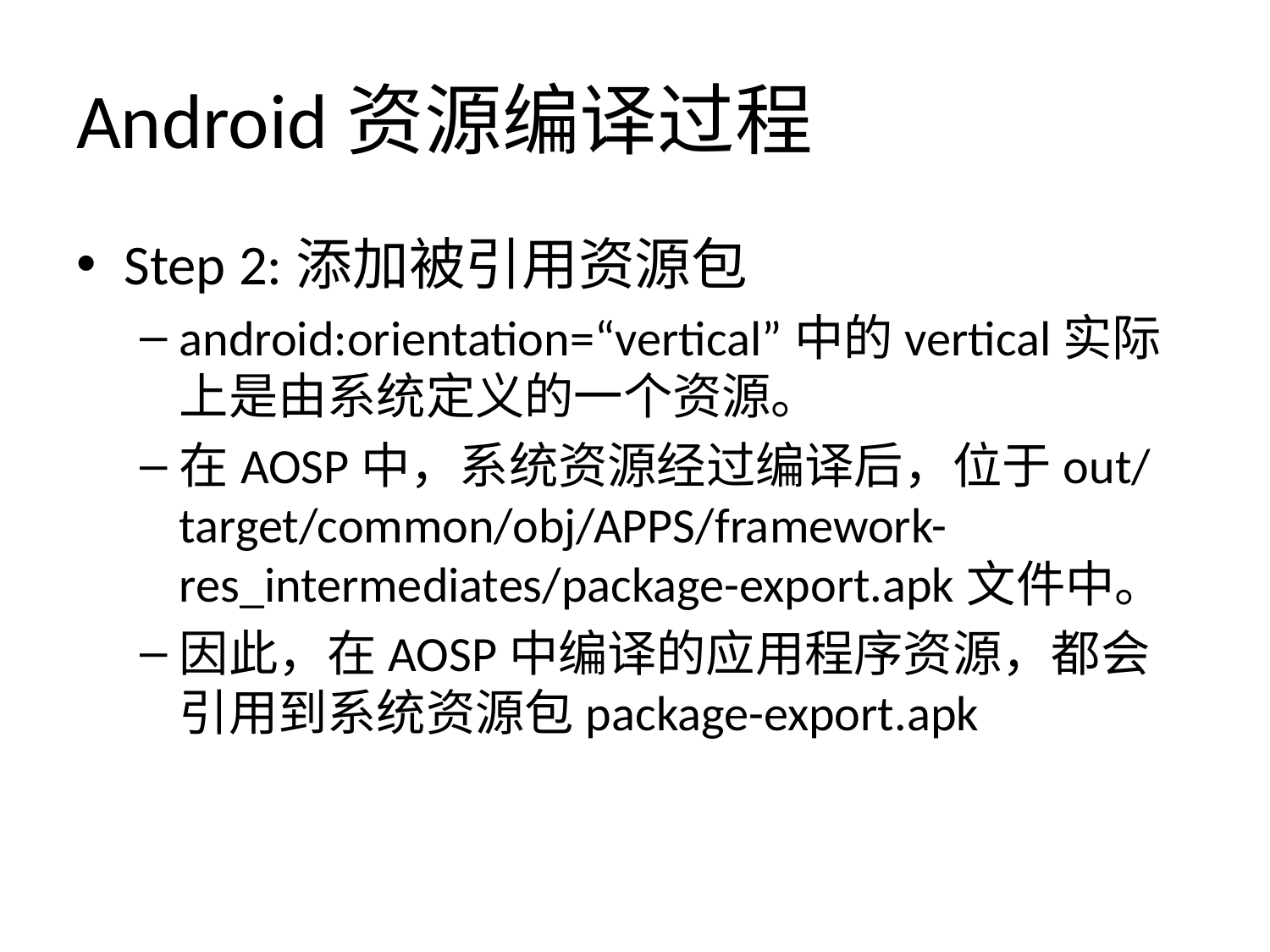

# Android资源编译过程
Step 2:添加被引用资源包
android:orientation=“vertical”中的vertical实际上是由系统定义的一个资源。
在AOSP中，系统资源经过编译后，位于out/target/common/obj/APPS/framework-res_intermediates/package-export.apk文件中。
因此，在AOSP中编译的应用程序资源，都会引用到系统资源包package-export.apk